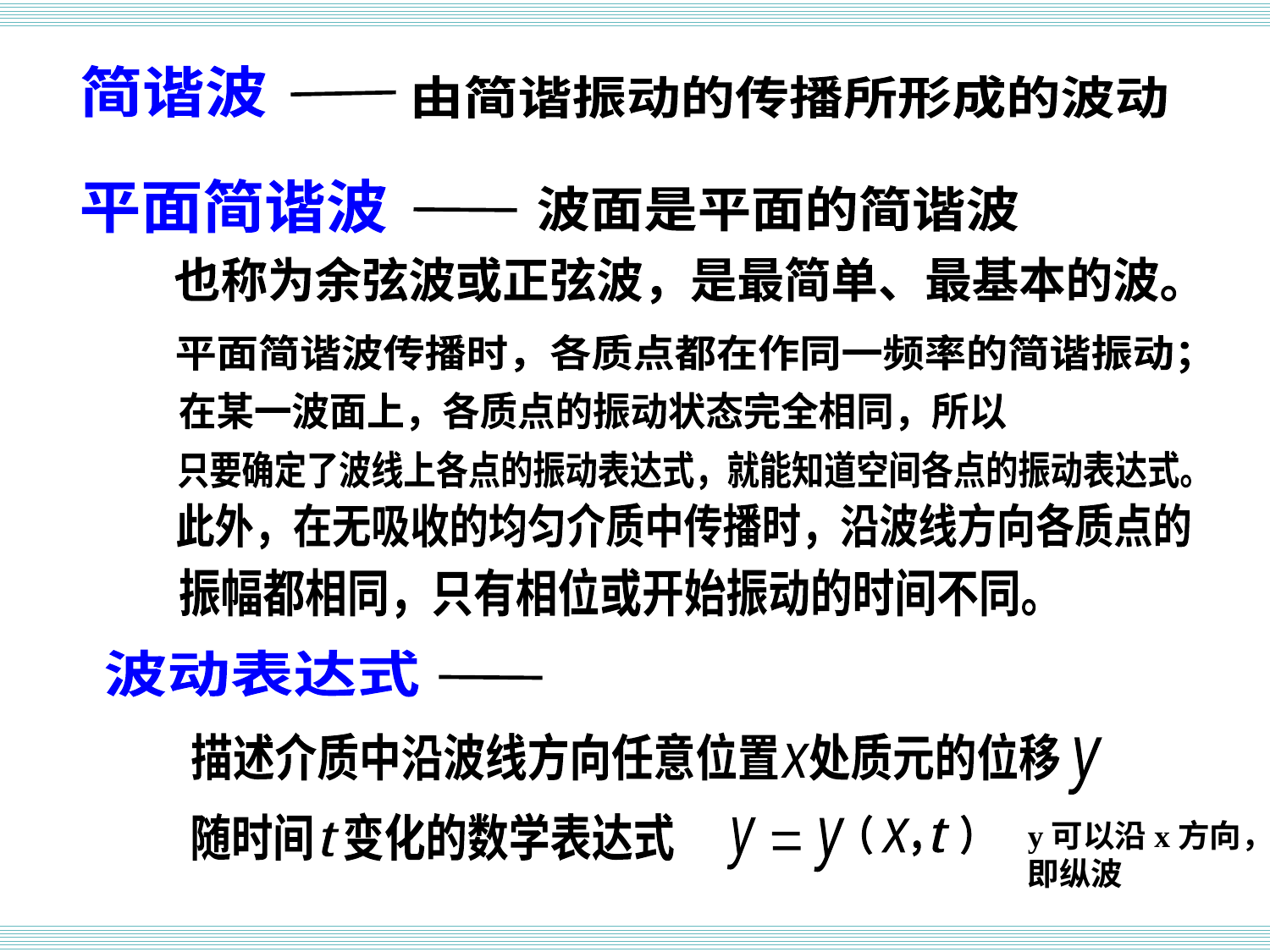

平面简谐波
简谐波
由简谐振动的传播所形成的波动

平面简谐波
波面是平面的简谐波

也称为余弦波或正弦波，是最简单、最基本的波。
平面简谐波传播时，各质点都在作同一频率的简谐振动；
在某一波面上，各质点的振动状态完全相同，所以
只要确定了波线上各点的振动表达式，就能知道空间各点的振动表达式。
 此外，在无吸收的均匀介质中传播时，沿波线方向各质点的
振幅都相同，只有相位或开始振动的时间不同。
波动表达式

描述介质中沿波线方向任意位置   处质元的位移
y
x
随时间   变化的数学表达式
（    ，  ）
y
y
x
t

t
y可以沿x方向，
即纵波